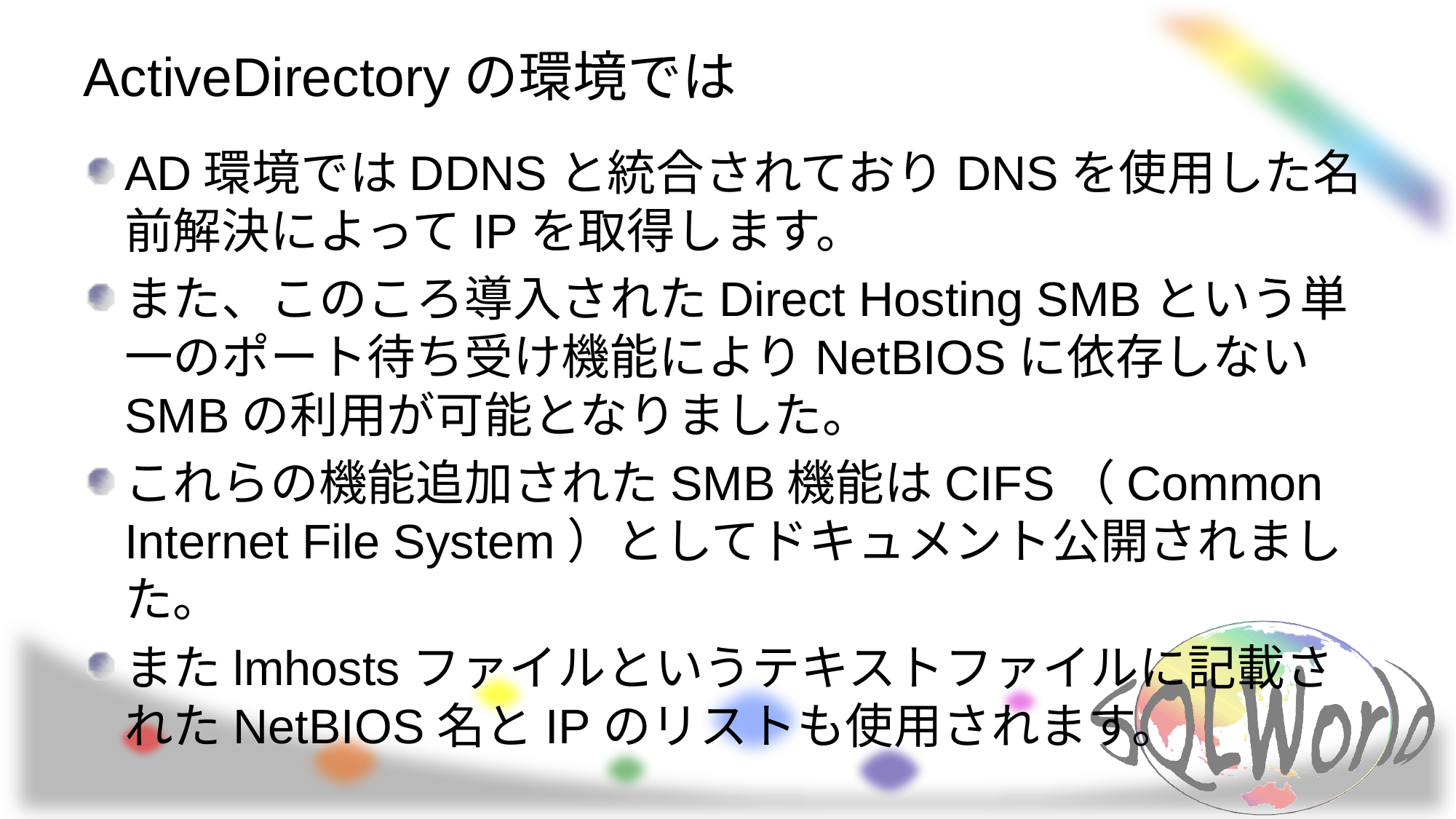

# ActiveDirectoryの環境では
AD環境ではDDNSと統合されておりDNSを使用した名前解決によってIPを取得します。
また、このころ導入されたDirect Hosting SMBという単一のポート待ち受け機能によりNetBIOSに依存しないSMBの利用が可能となりました。
これらの機能追加されたSMB機能はCIFS（Common Internet File System）としてドキュメント公開されました。
またlmhostsファイルというテキストファイルに記載されたNetBIOS名とIPのリストも使用されます。